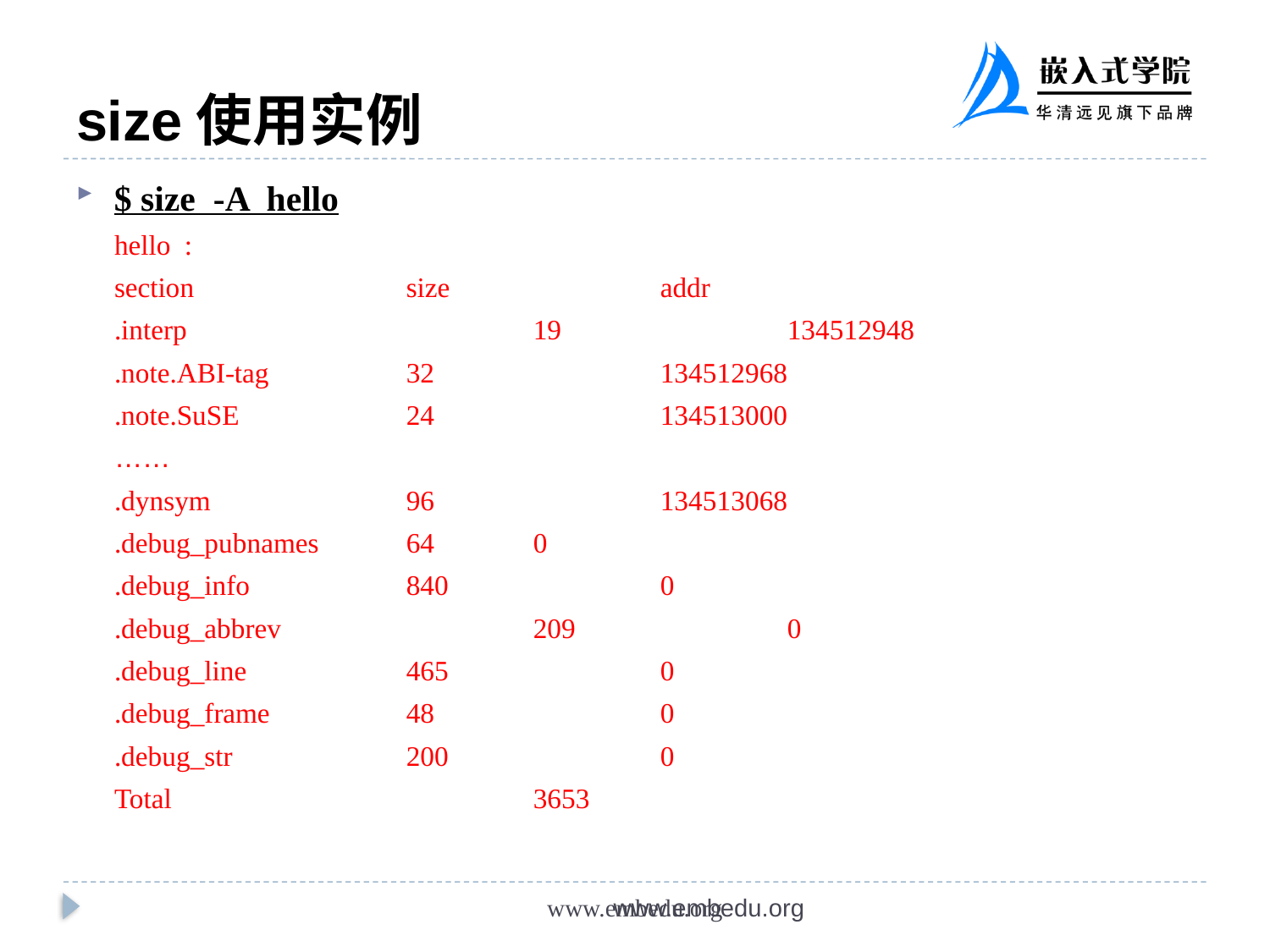

# size使用实例
$ size  -A  hello
hello  :
section           		size      		addr
.interp			19		134512948
.note.ABI-tag		32		134512968
.note.SuSE		24		134513000
……
.dynsym		96		134513068
.debug_pubnames	64	0
.debug_info		840		0
.debug_abbrev		209		0
.debug_line		465		0
.debug_frame		48		0
.debug_str		200		0
Total			3653

www.embedu.org
www.embedu.org